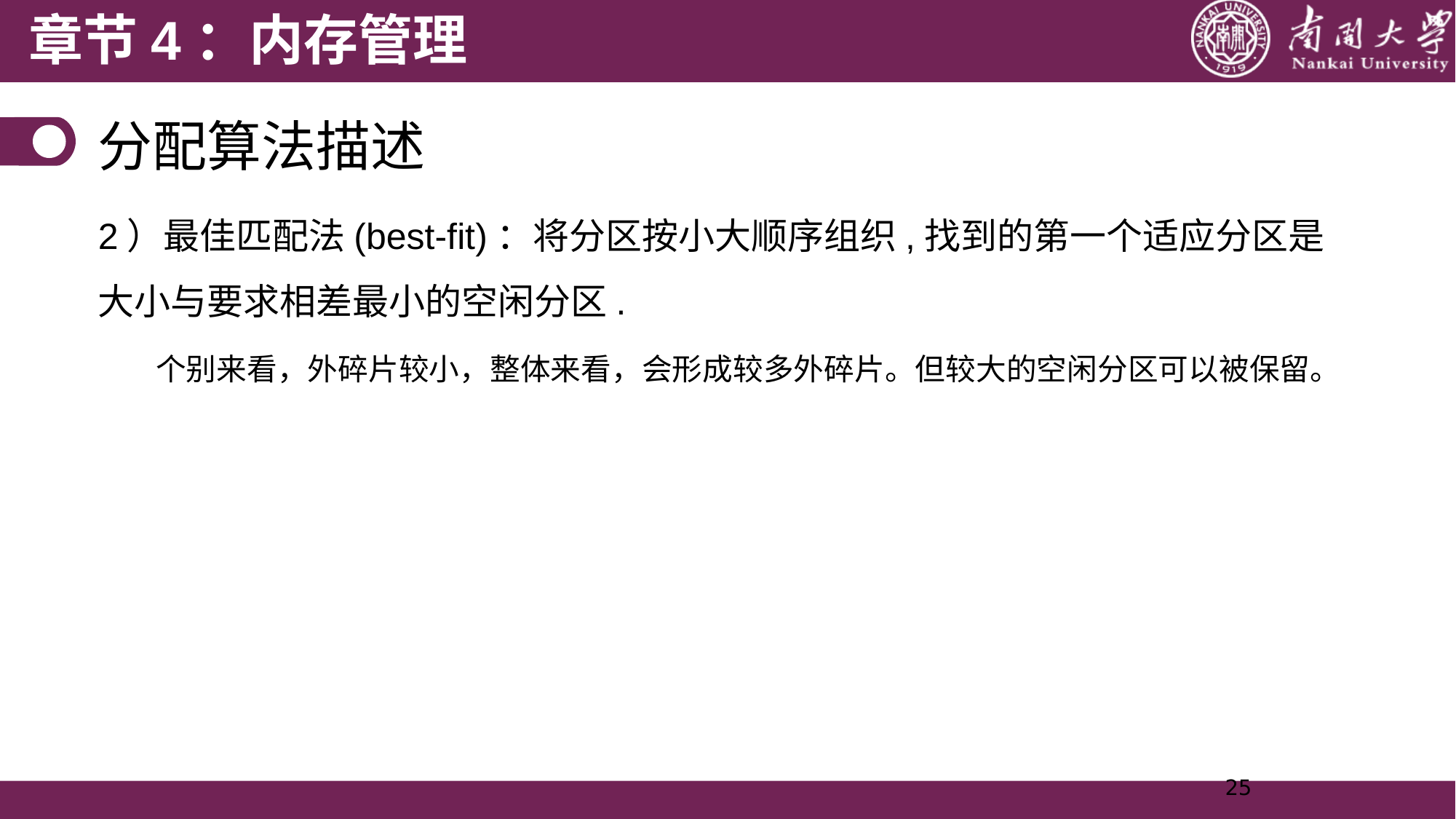

章节4：内存管理
分配算法描述
2）最佳匹配法(best-fit)：将分区按小大顺序组织,找到的第一个适应分区是大小与要求相差最小的空闲分区.
      个别来看，外碎片较小，整体来看，会形成较多外碎片。但较大的空闲分区可以被保留。
25